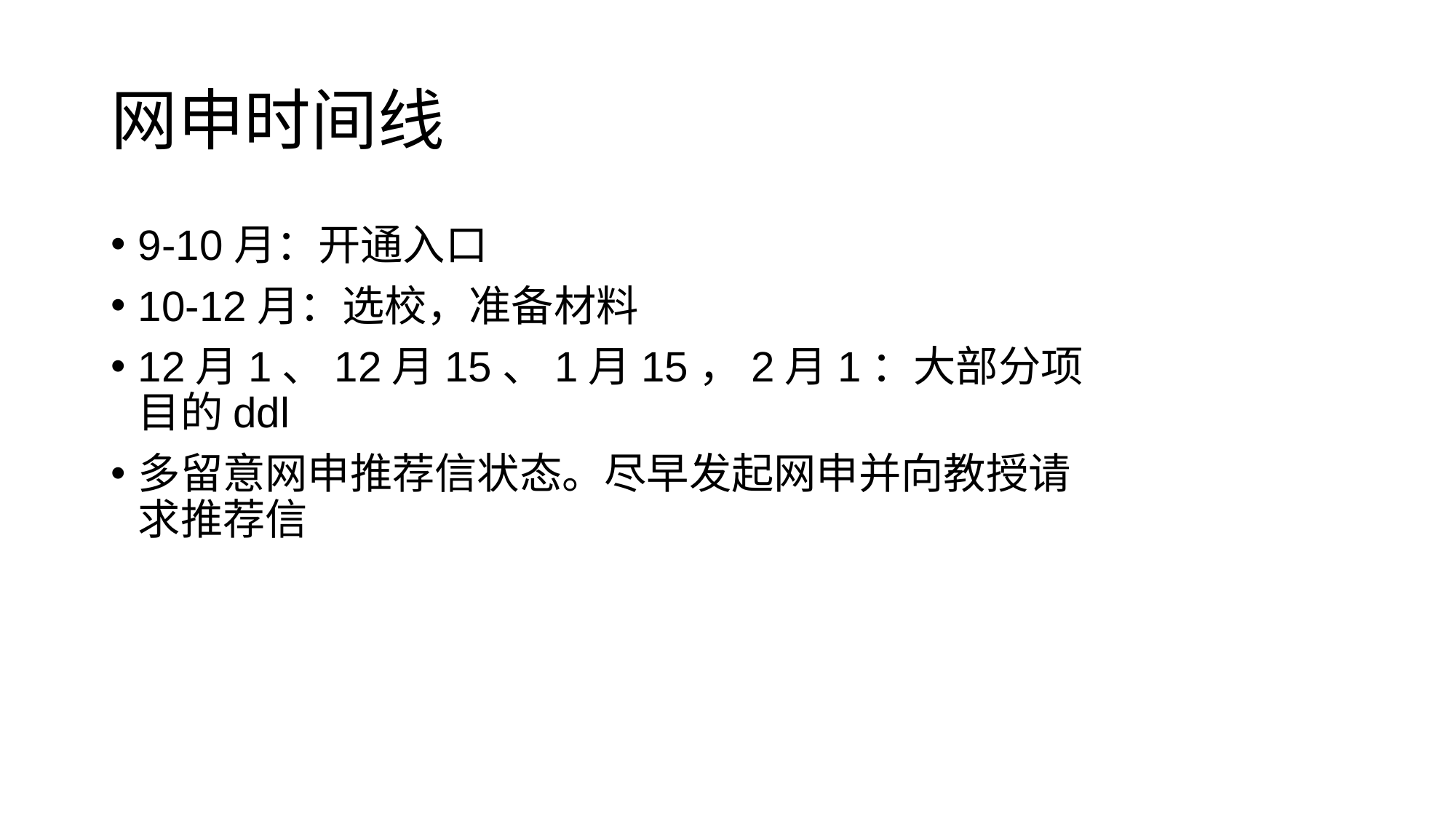

# 网申时间线
9-10月：开通入口
10-12月：选校，准备材料
12月1、12月15、1月15，2月1：大部分项目的ddl
多留意网申推荐信状态。尽早发起网申并向教授请求推荐信